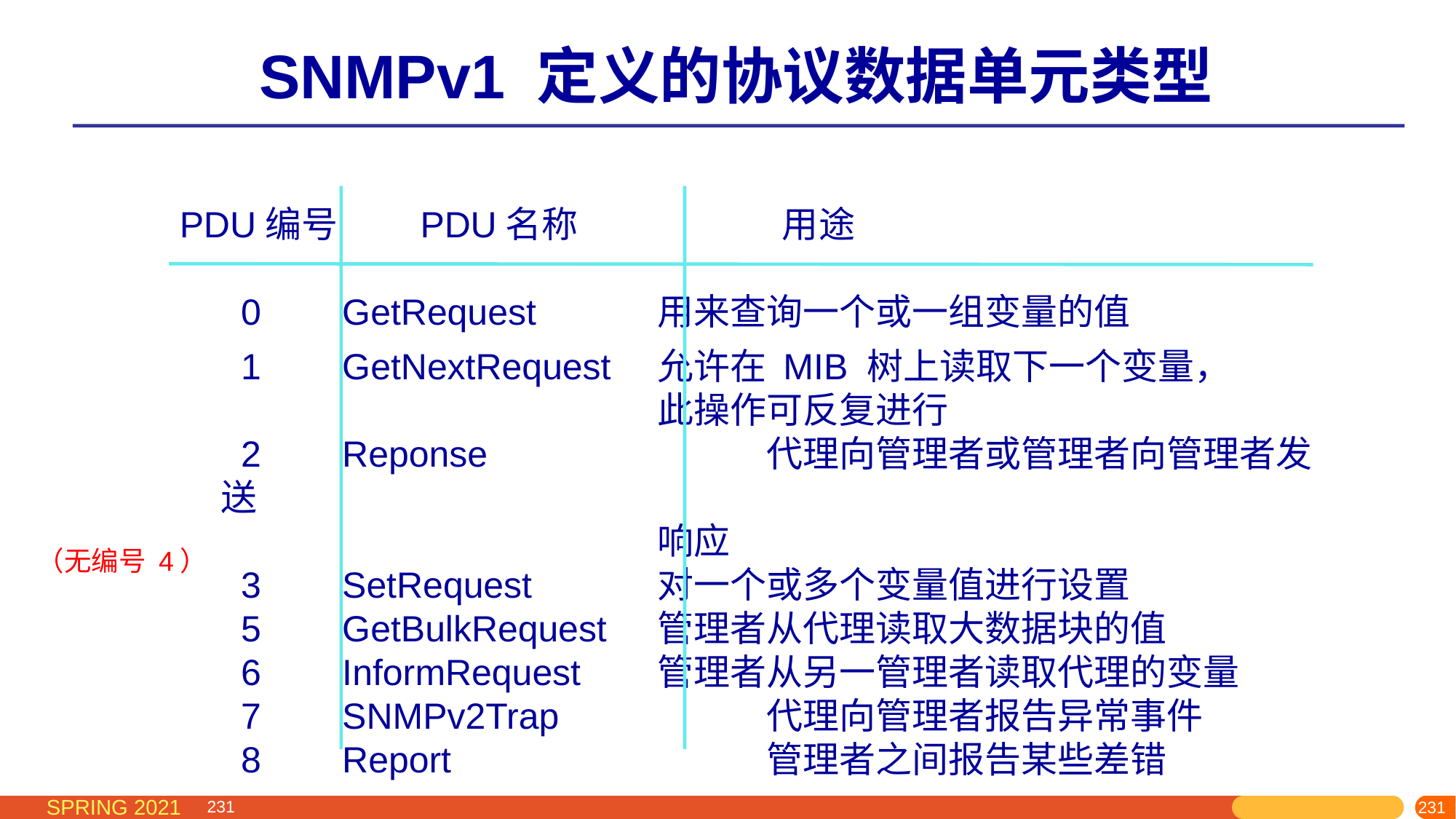

# SNMPv1 定义的协议数据单元类型

PDU编号         PDU名称                         用途

      0        GetRequest		用来查询一个或一组变量的值
      1        GetNextRequest	允许在 MIB 树上读取下一个变量，
                                    	 	此操作可反复进行
      2        Reponse        	 	代理向管理者或管理者向管理者发送
                                              	响应
      3        SetRequest          	对一个或多个变量值进行设置
      5        GetBulkRequest	管理者从代理读取大数据块的值
      6        InformRequest       	管理者从另一管理者读取代理的变量
      7        SNMPv2Trap           	代理向管理者报告异常事件
      8        Report                     	管理者之间报告某些差错

（无编号 4）